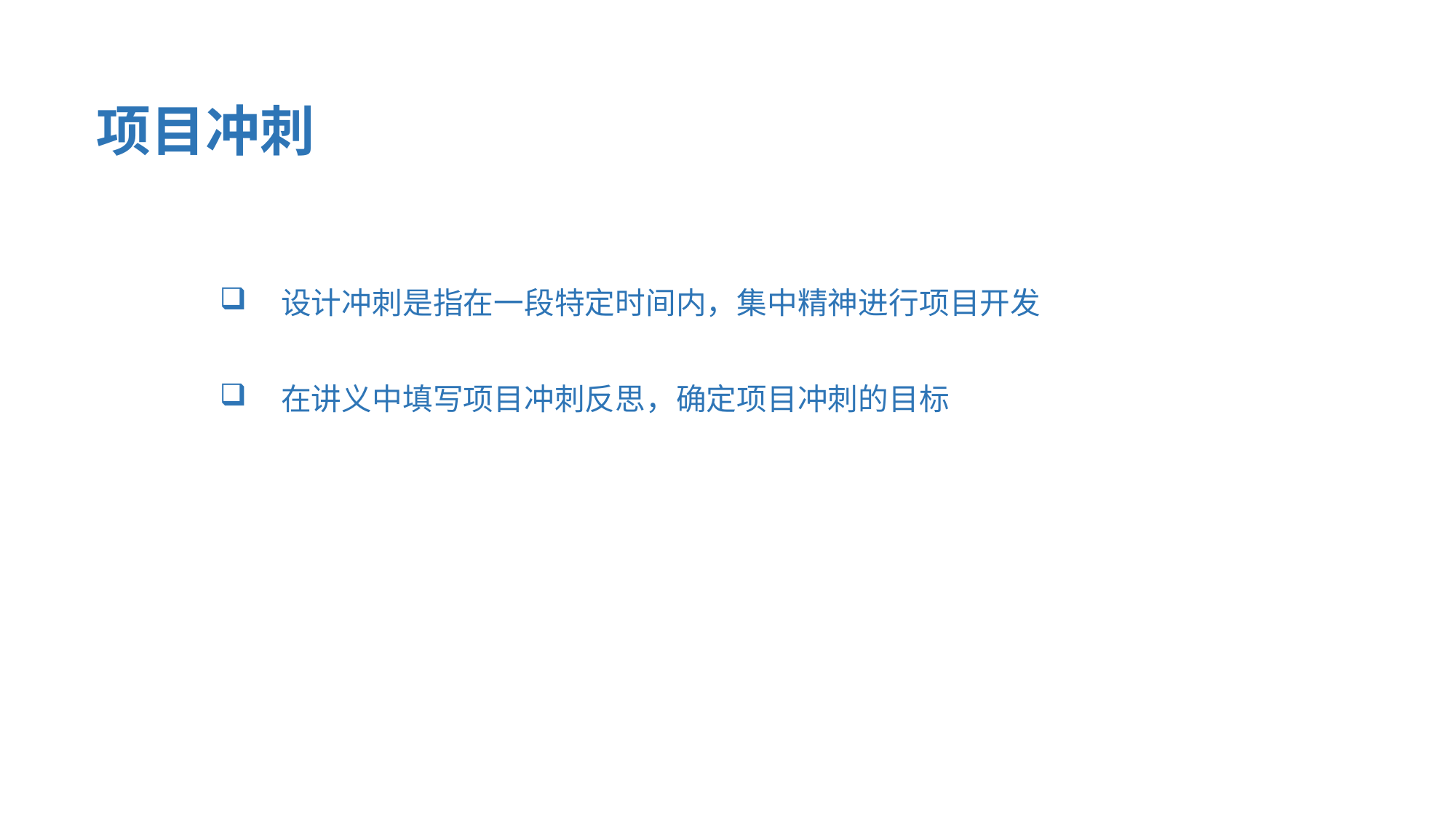

项目冲刺

设计冲刺是指在一段特定时间内，集中精神进行项目开发

在讲义中填写项目冲刺反思，确定项目冲刺的目标